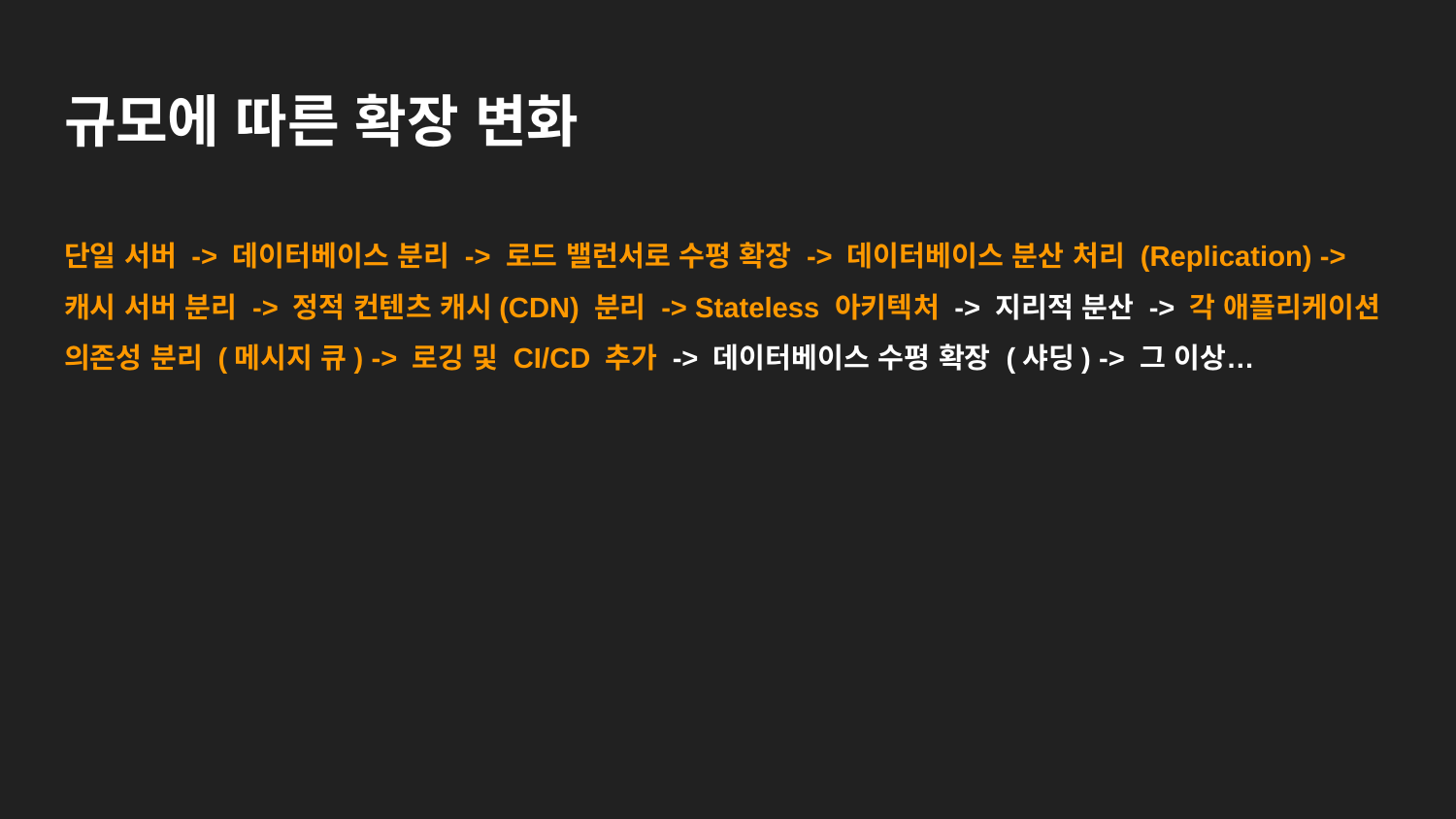

# 규모에 따른 확장 변화

단일 서버 -> 데이터베이스 분리 -> 로드 밸런서로 수평 확장 -> 데이터베이스 분산 처리 (Replication) -> 캐시 서버 분리 -> 정적 컨텐츠 캐시(CDN) 분리 -> Stateless 아키텍처 -> 지리적 분산 -> 각 애플리케이션 의존성 분리 (메시지 큐) -> 로깅 및 CI/CD 추가 -> 데이터베이스 수평 확장 (샤딩) -> 그 이상…